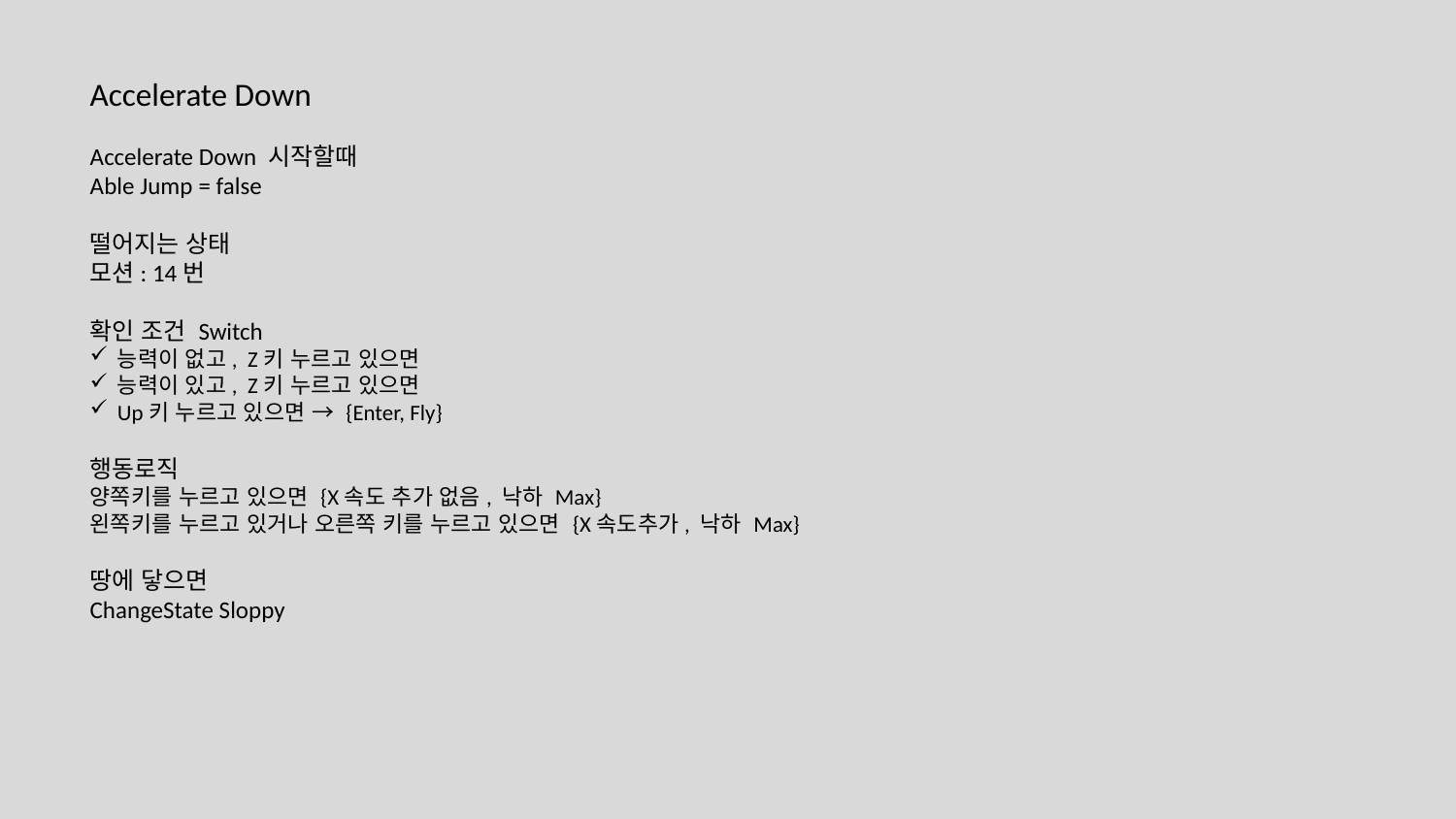

Accelerate Down

Accelerate Down 시작할때
Able Jump = false

떨어지는 상태
모션: 14번

확인 조건 Switch
능력이 없고,  Z키 누르고 있으면
능력이 있고,  Z키 누르고 있으면
Up키 누르고 있으면 → {Enter, Fly}

행동로직
양쪽키를 누르고 있으면 {X속도 추가 없음, 낙하 Max}
왼쪽키를 누르고 있거나 오른쪽 키를 누르고 있으면 {X속도추가, 낙하 Max}

땅에 닿으면
ChangeState Sloppy